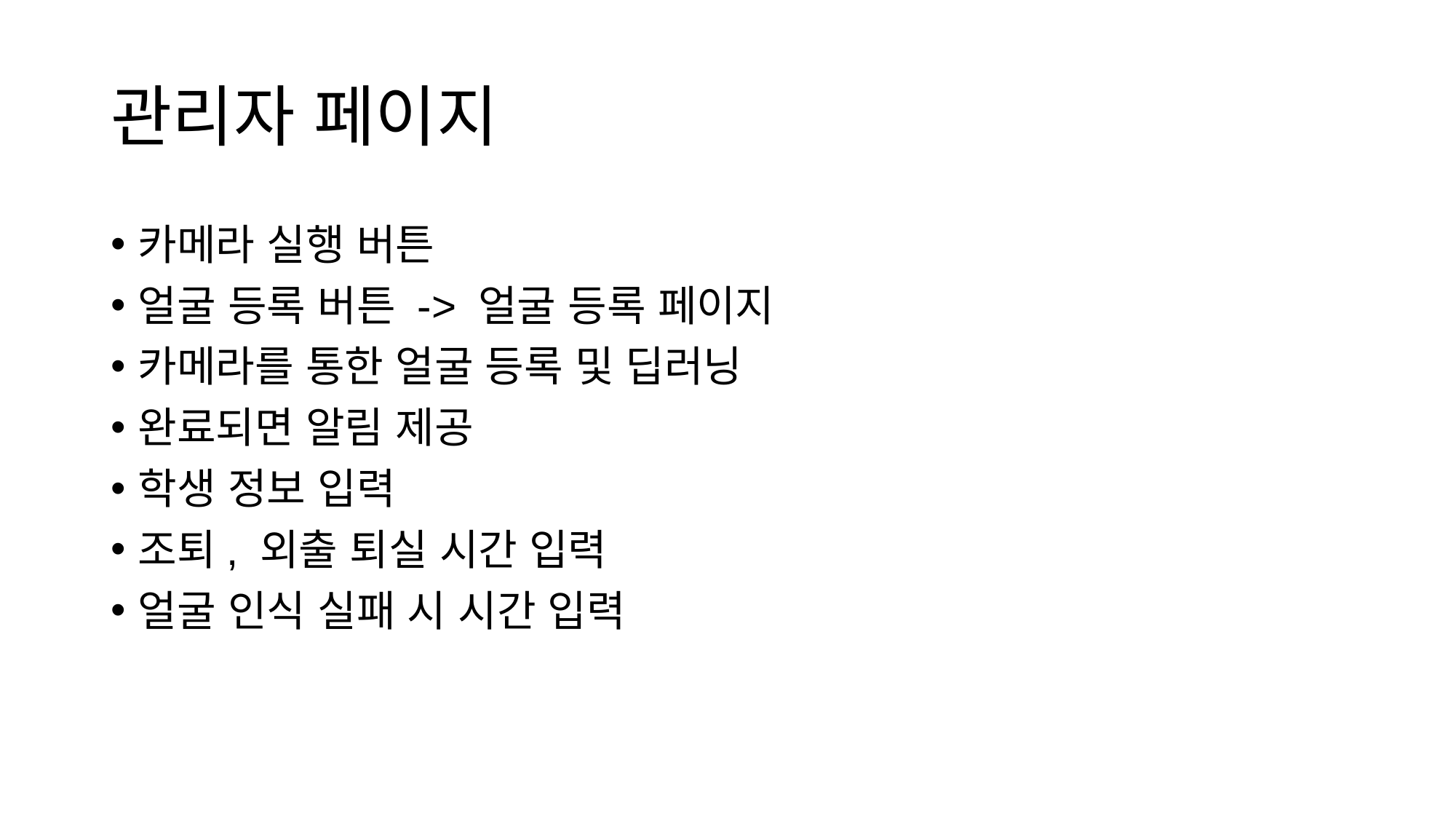

# 관리자 페이지
카메라 실행 버튼
얼굴 등록 버튼 -> 얼굴 등록 페이지
카메라를 통한 얼굴 등록 및 딥러닝
완료되면 알림 제공
학생 정보 입력
조퇴, 외출 퇴실 시간 입력
얼굴 인식 실패 시 시간 입력